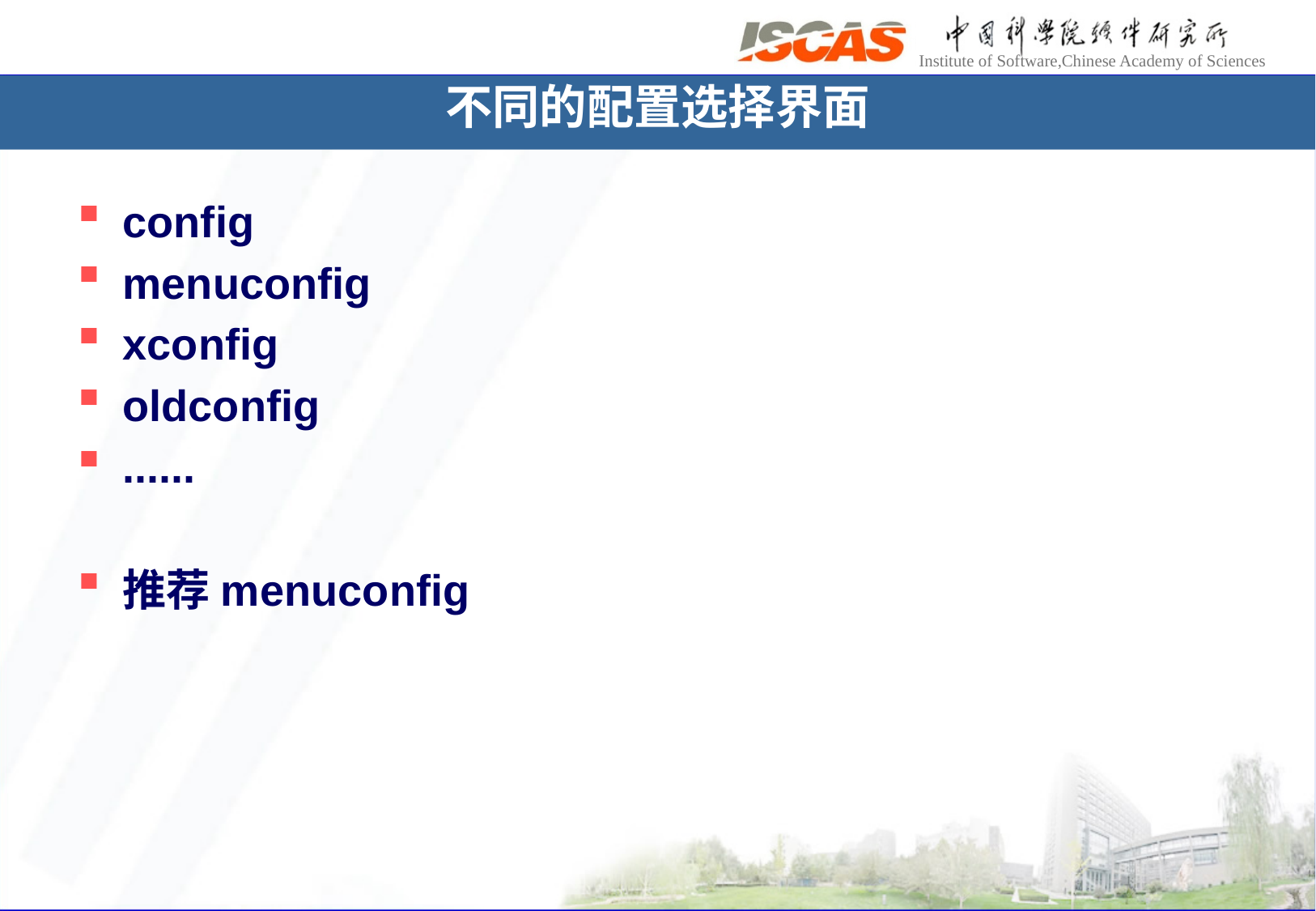

# 不同的配置选择界面
config
menuconfig
xconfig
oldconfig
......

推荐menuconfig